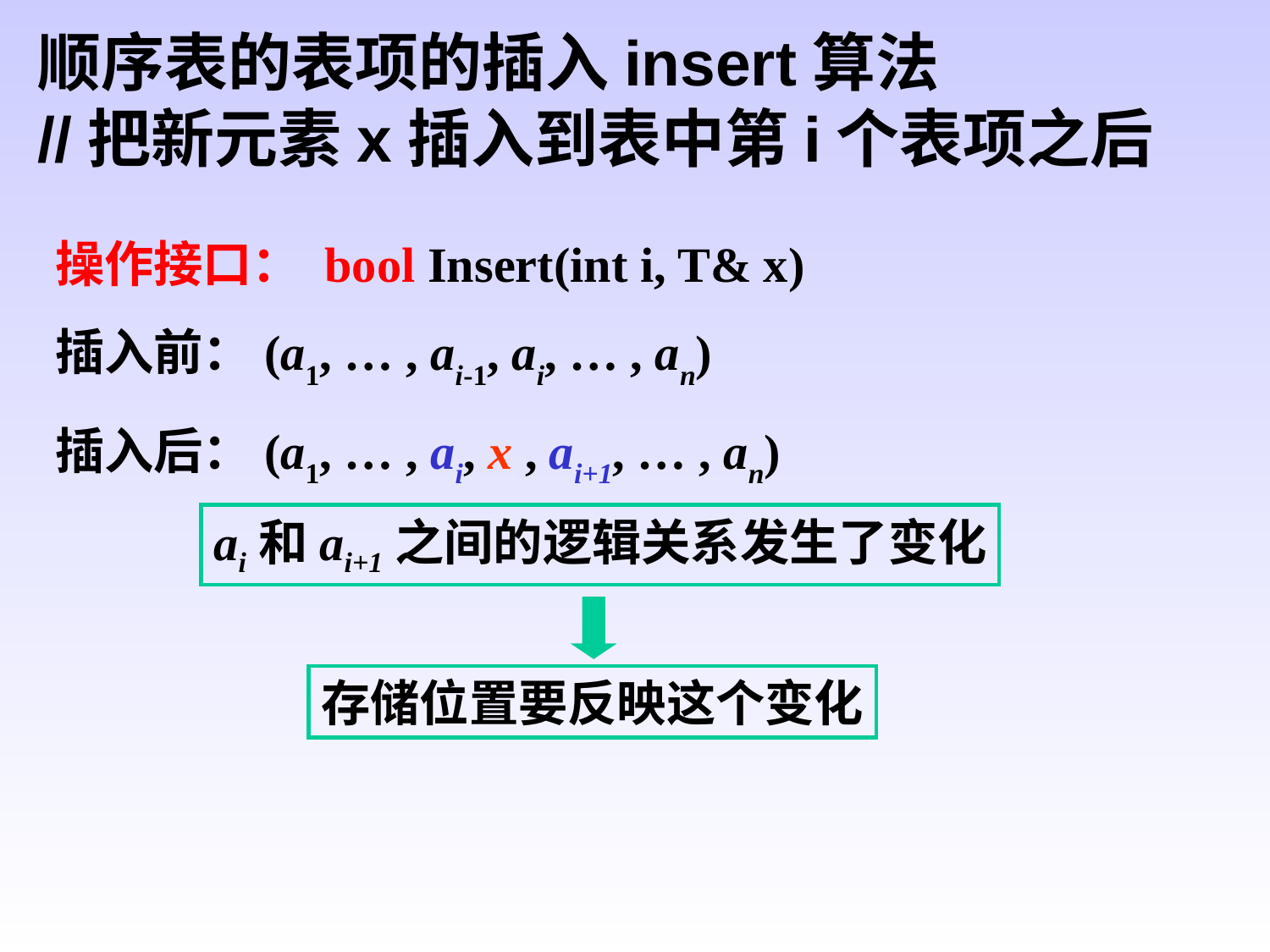

顺序表的表项的插入insert算法
//把新元素x插入到表中第i个表项之后
操作接口： bool Insert(int i, T& x)
插入前：(a1, … , ai-1, ai, … , an)
插入后：(a1, … , ai, x , ai+1, … , an)
ai和ai+1之间的逻辑关系发生了变化

存储位置要反映这个变化